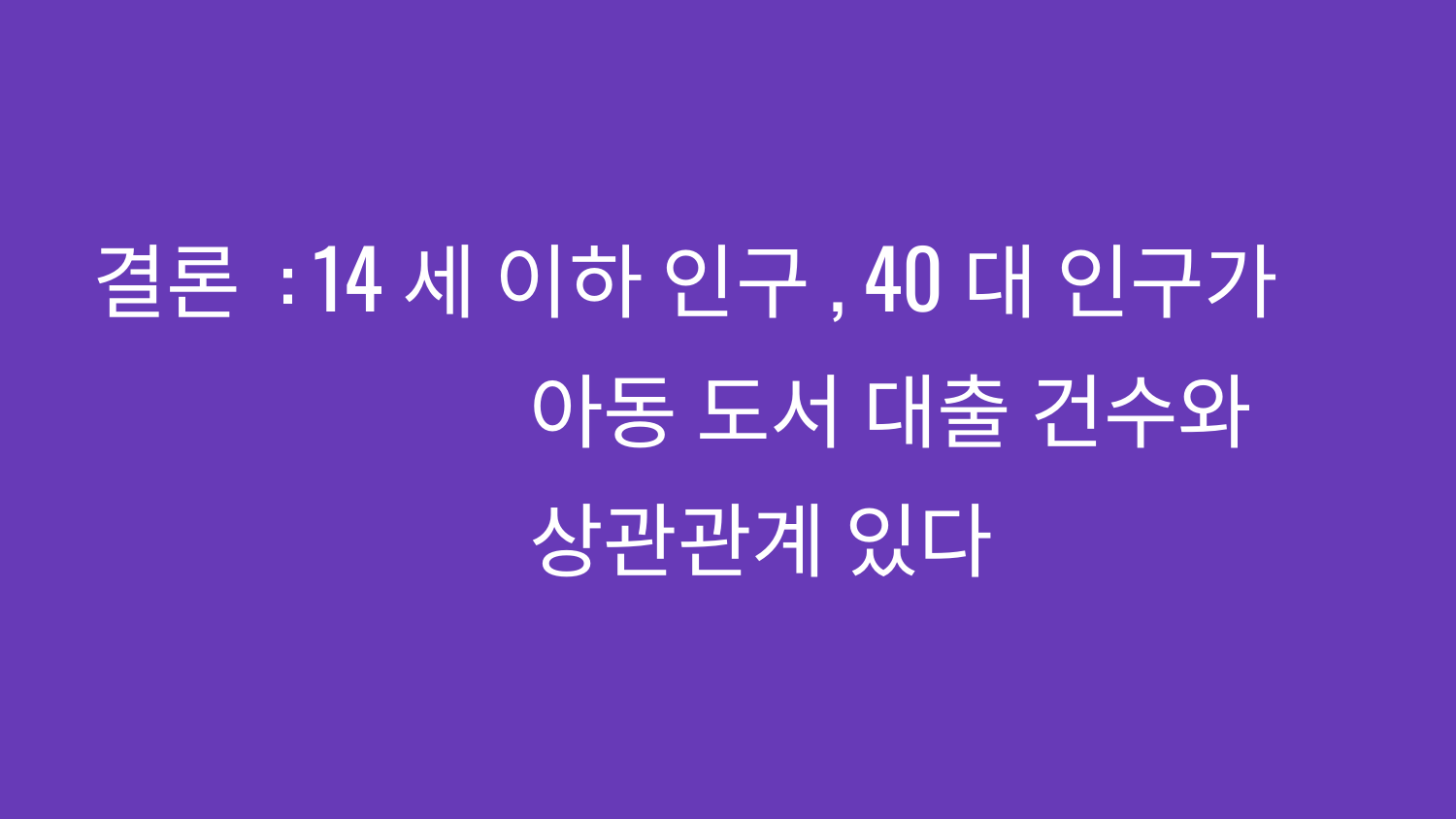

# 결론 : 14세 이하 인구, 40대 인구가
			아동 도서 대출 건수와
			상관관계 있다